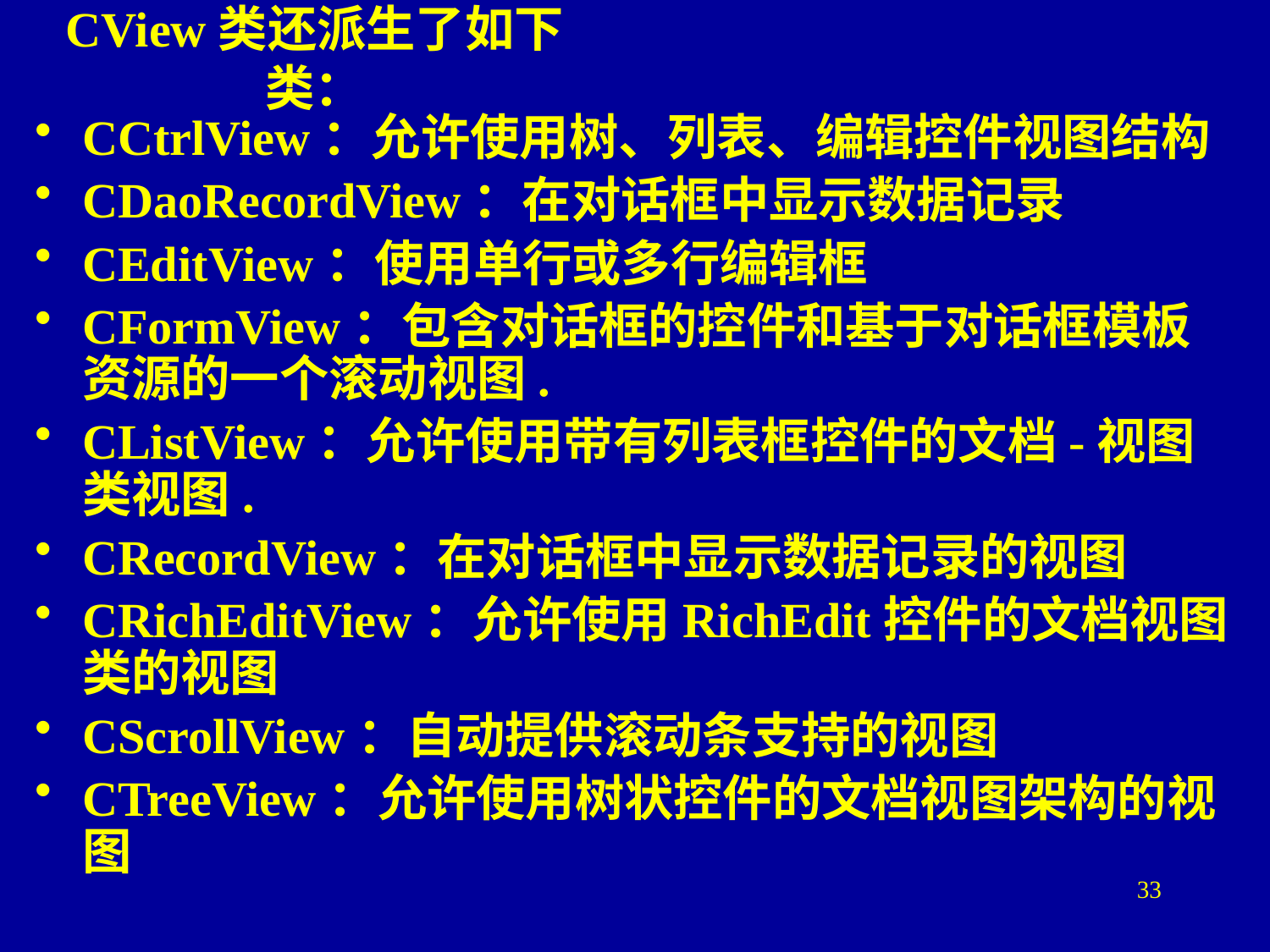

# CView类还派生了如下类：
CCtrlView：允许使用树、列表、编辑控件视图结构
CDaoRecordView：在对话框中显示数据记录
CEditView：使用单行或多行编辑框
CFormView：包含对话框的控件和基于对话框模板资源的一个滚动视图.
CListView：允许使用带有列表框控件的文档-视图类视图.
CRecordView：在对话框中显示数据记录的视图
CRichEditView：允许使用RichEdit控件的文档视图类的视图
CScrollView：自动提供滚动条支持的视图
CTreeView：允许使用树状控件的文档视图架构的视图

33